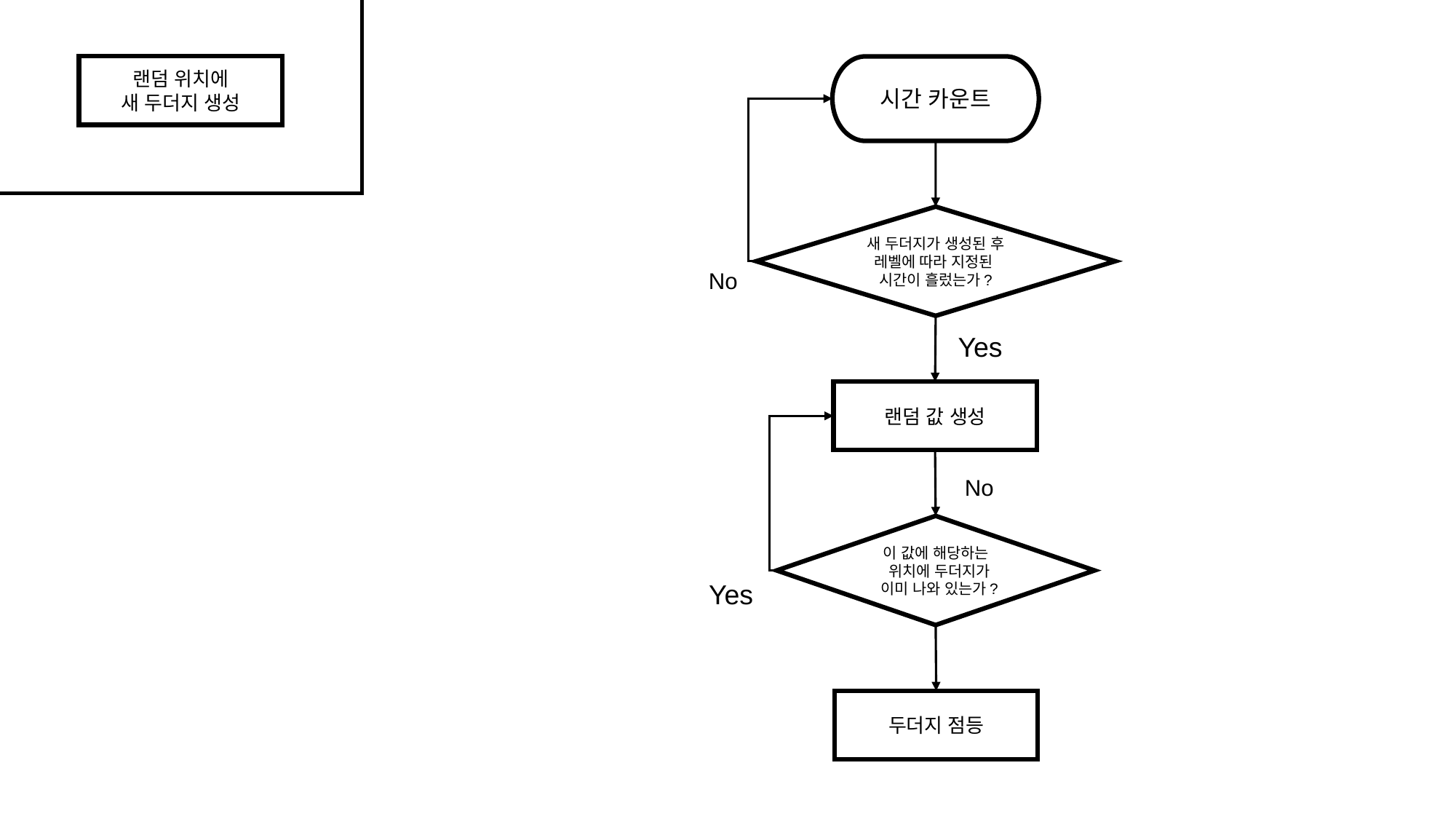

랜덤 위치에
새 두더지 생성
시간 카운트
새 두더지가 생성된 후 레벨에 따라 지정된
시간이 흘렀는가?
No
Yes
랜덤 값 생성
No
이 값에 해당하는
 위치에 두더지가
 이미 나와 있는가?
Yes
두더지 점등